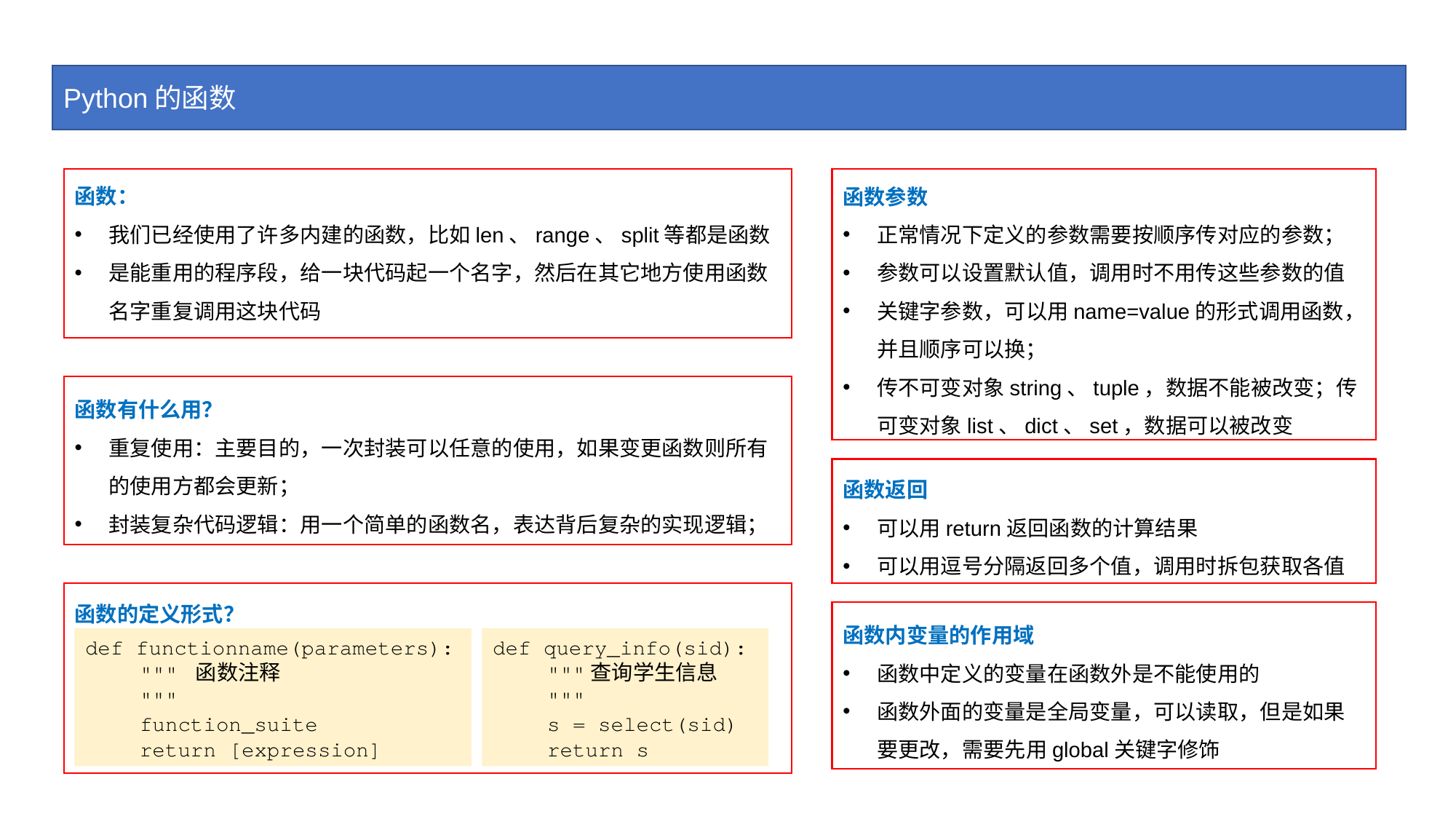

Python的函数

函数：
我们已经使用了许多内建的函数，比如len、range、split等都是函数
是能重用的程序段，给一块代码起一个名字，然后在其它地方使用函数名字重复调用这块代码

函数参数
正常情况下定义的参数需要按顺序传对应的参数；
参数可以设置默认值，调用时不用传这些参数的值
关键字参数，可以用name=value的形式调用函数，并且顺序可以换；
传不可变对象string、tuple，数据不能被改变；传可变对象list、dict、set，数据可以被改变
函数有什么用？
重复使用：主要目的，一次封装可以任意的使用，如果变更函数则所有的使用方都会更新；
封装复杂代码逻辑：用一个简单的函数名，表达背后复杂的实现逻辑；
函数返回
可以用return返回函数的计算结果
可以用逗号分隔返回多个值，调用时拆包获取各值
函数的定义形式？
函数内变量的作用域
函数中定义的变量在函数外是不能使用的
函数外面的变量是全局变量，可以读取，但是如果要更改，需要先用global关键字修饰
def functionname(parameters):
""" 函数注释
"""
function_suite
return [expression]
def query_info(sid):
"""查询学生信息
"""
s = select(sid)
return s